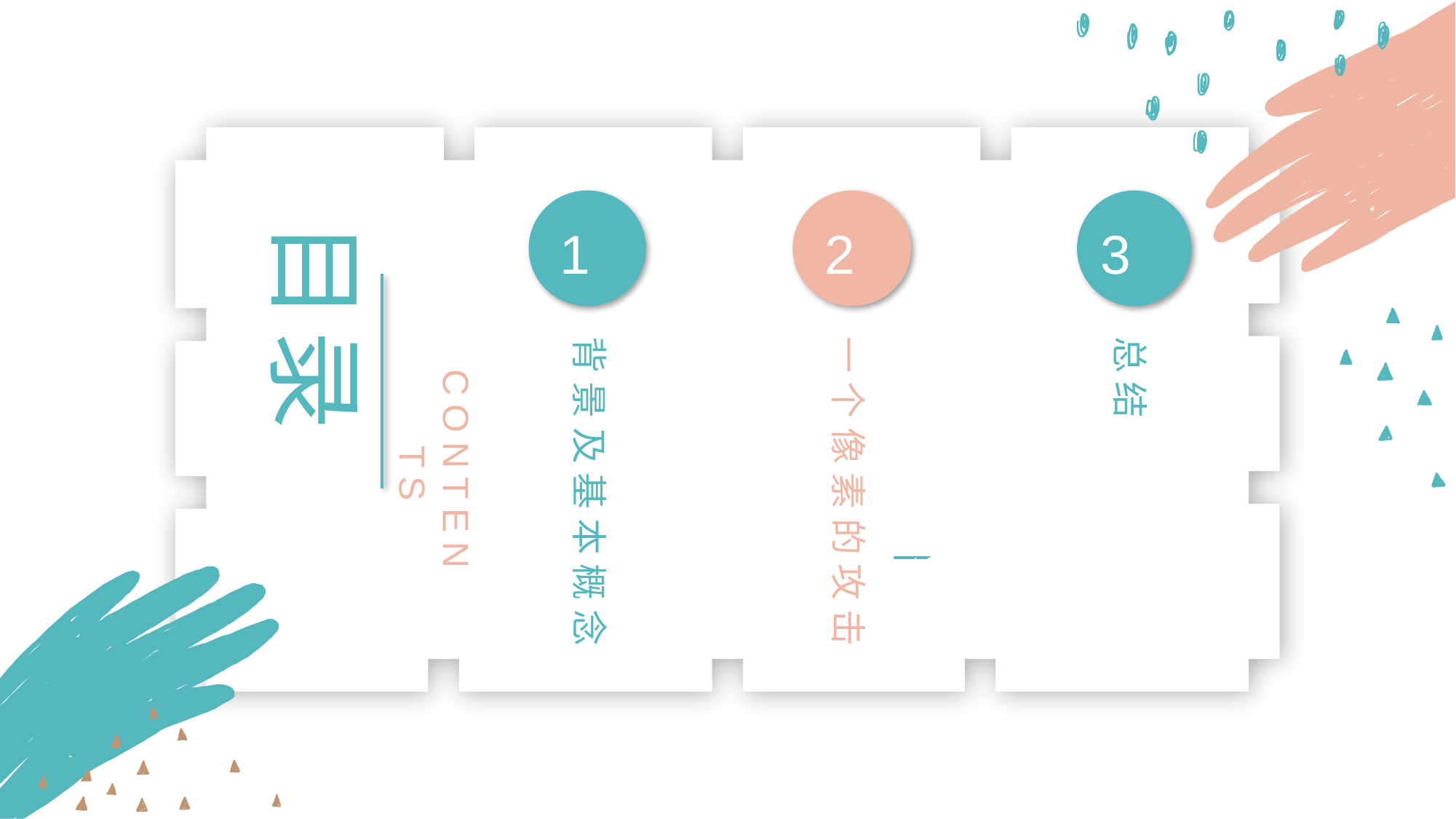

1
2
3
目录
背景及基本概念
一个像素的攻击
总结
CONTENTS